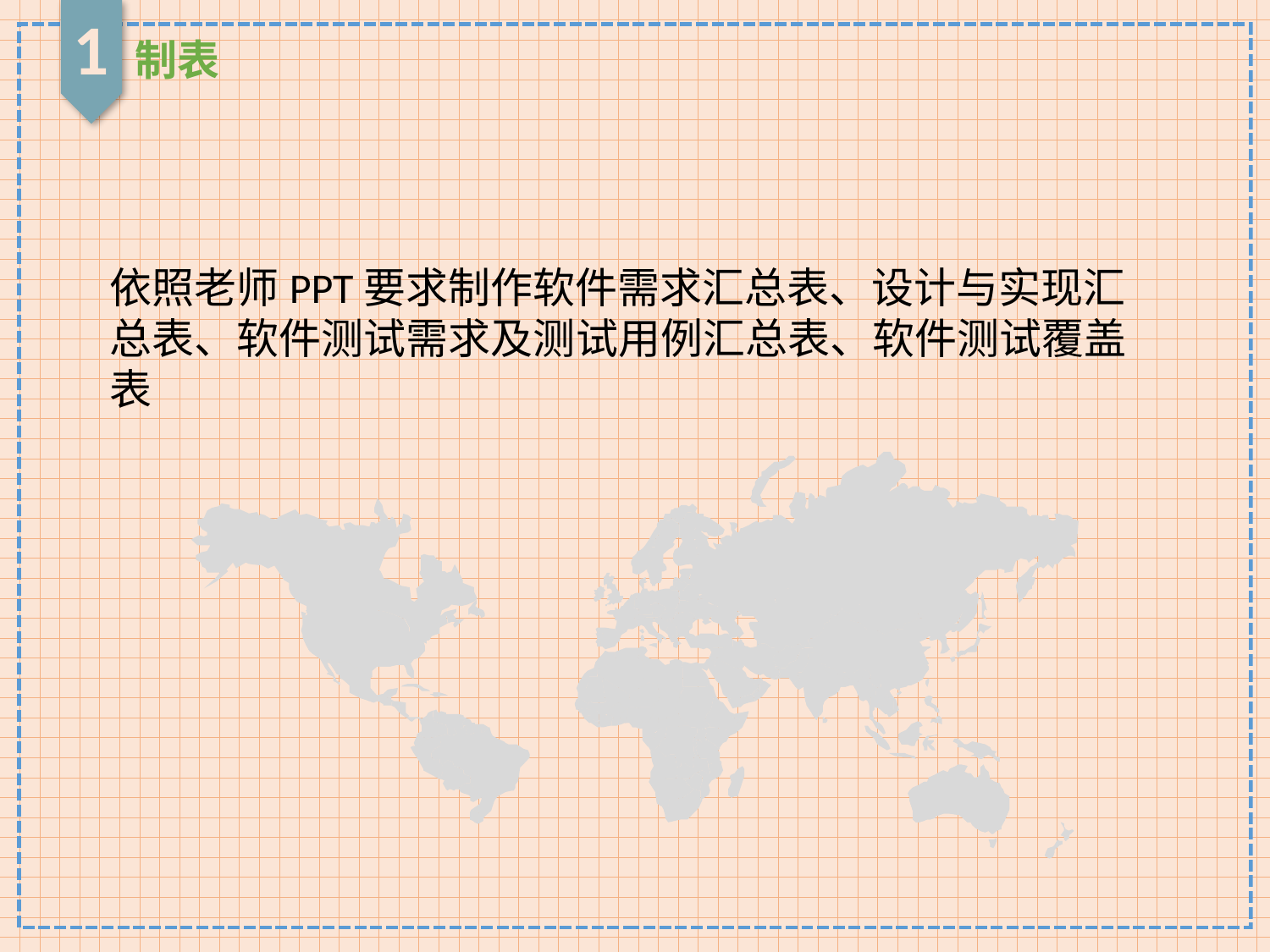

1
制表

依照老师PPT要求制作软件需求汇总表、设计与实现汇总表、软件测试需求及测试用例汇总表、软件测试覆盖表